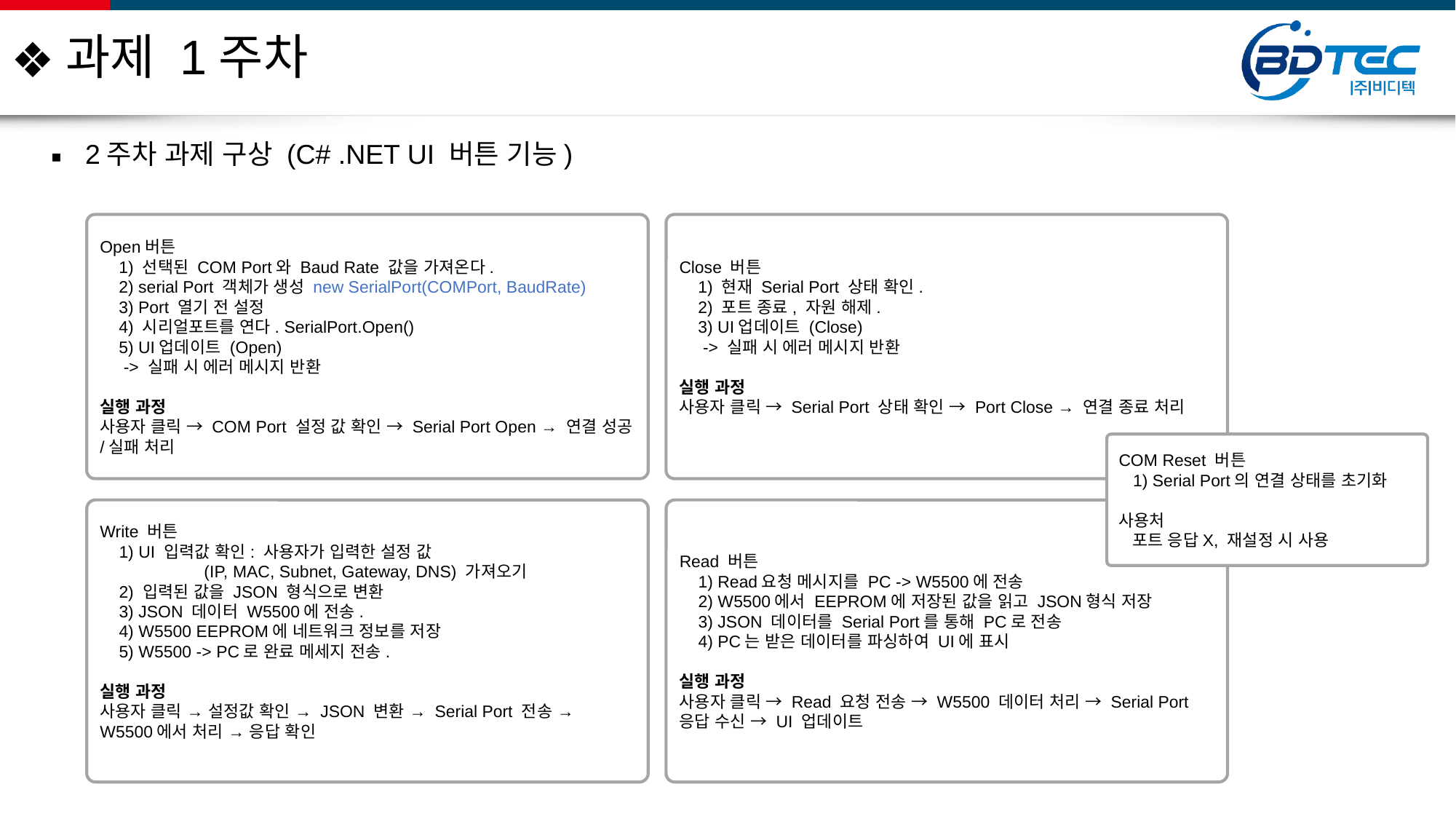

과제 1주차
2주차 과제 구상 (C# .NET UI 버튼 기능)
Close 버튼
    1) 현재 Serial Port 상태 확인.
    2) 포트 종료, 자원 해제.
    3) UI업데이트 (Close)
     -> 실패 시 에러 메시지 반환

실행 과정
사용자 클릭 → Serial Port 상태 확인 → Port Close → 연결 종료 처리

Open버튼
    1) 선택된 COM Port와 Baud Rate 값을 가져온다.
    2) serial Port 객체가 생성 new SerialPort(COMPort, BaudRate)
    3) Port 열기 전 설정
    4) 시리얼포트를 연다. SerialPort.Open()
    5) UI업데이트 (Open)
     -> 실패 시 에러 메시지 반환

실행 과정
사용자 클릭 → COM Port 설정 값 확인 → Serial Port Open → 연결 성공/실패 처리
COM Reset 버튼
   1) Serial Port의 연결 상태를 초기화

사용처
  포트 응답X, 재설정 시 사용
Write 버튼
    1) UI 입력값 확인: 사용자가 입력한 설정 값
                      (IP, MAC, Subnet, Gateway, DNS) 가져오기
    2) 입력된 값을 JSON 형식으로 변환
    3) JSON 데이터 W5500에 전송.
    4) W5500 EEPROM에 네트워크 정보를 저장
    5) W5500 -> PC로 완료 메세지 전송.

실행 과정
사용자 클릭 → 설정값 확인 → JSON 변환 → Serial Port 전송 → W5500에서 처리 → 응답 확인

Read 버튼
    1) Read요청 메시지를 PC -> W5500에 전송
    2) W5500에서 EEPROM에 저장된 값을 읽고 JSON형식 저장
    3) JSON 데이터를 Serial Port를 통해 PC로 전송
    4) PC는 받은 데이터를 파싱하여 UI에 표시

실행 과정
사용자 클릭 → Read 요청 전송 → W5500 데이터 처리 → Serial Port 응답 수신 → UI 업데이트